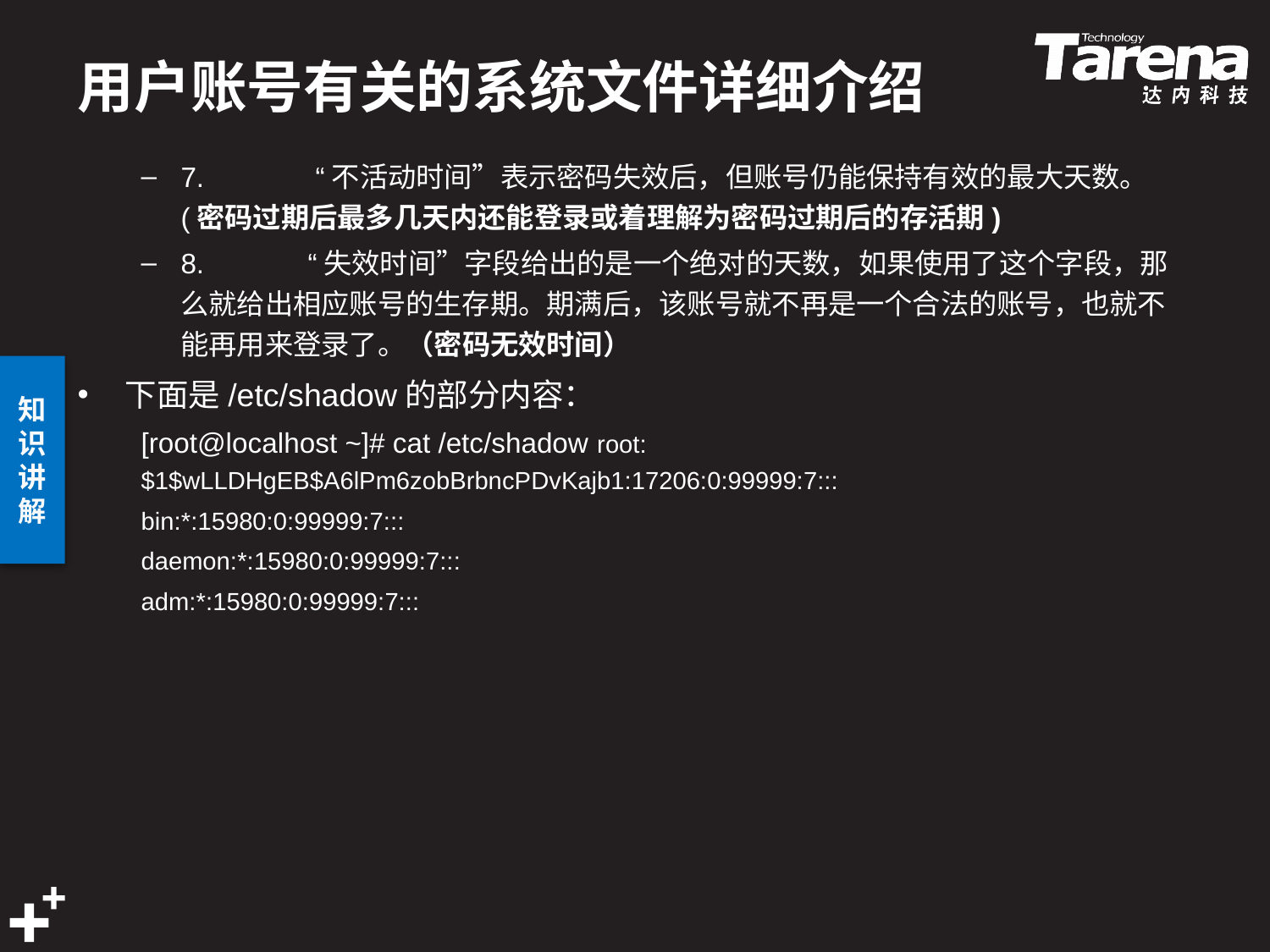

# 用户账号有关的系统文件详细介绍
7.	 “不活动时间”表示密码失效后，但账号仍能保持有效的最大天数。(密码过期后最多几天内还能登录或着理解为密码过期后的存活期)
8.	“失效时间”字段给出的是一个绝对的天数，如果使用了这个字段，那么就给出相应账号的生存期。期满后，该账号就不再是一个合法的账号，也就不能再用来登录了。（密码无效时间）
下面是/etc/shadow的部分内容：
[root@localhost ~]# cat /etc/shadow root:$1$wLLDHgEB$A6lPm6zobBrbncPDvKajb1:17206:0:99999:7:::
bin:*:15980:0:99999:7:::
daemon:*:15980:0:99999:7:::
adm:*:15980:0:99999:7:::